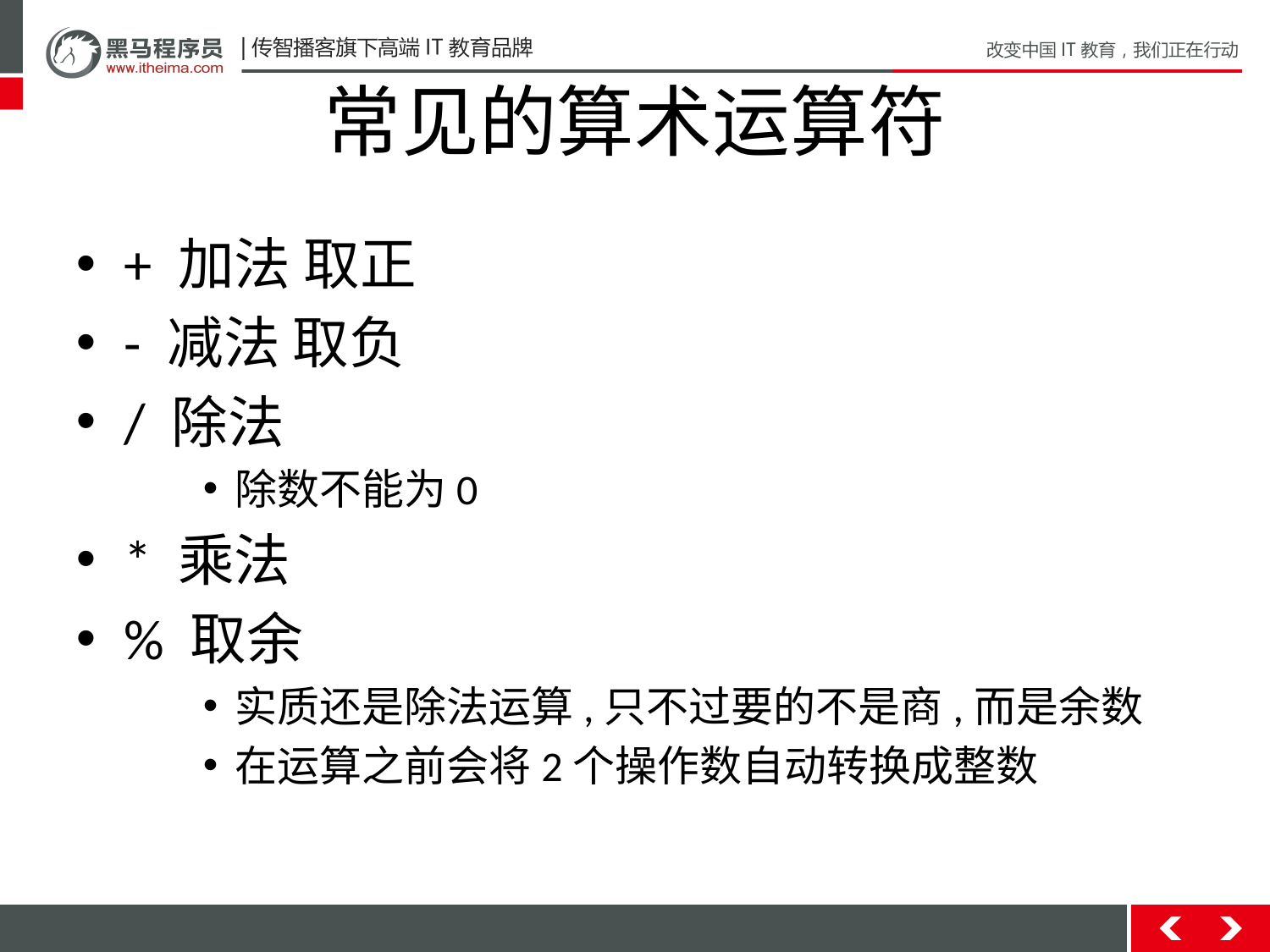

# 常见的算术运算符
+ 加法 取正
- 减法 取负
/ 除法
除数不能为0
* 乘法
% 取余
实质还是除法运算,只不过要的不是商,而是余数
在运算之前会将2个操作数自动转换成整数